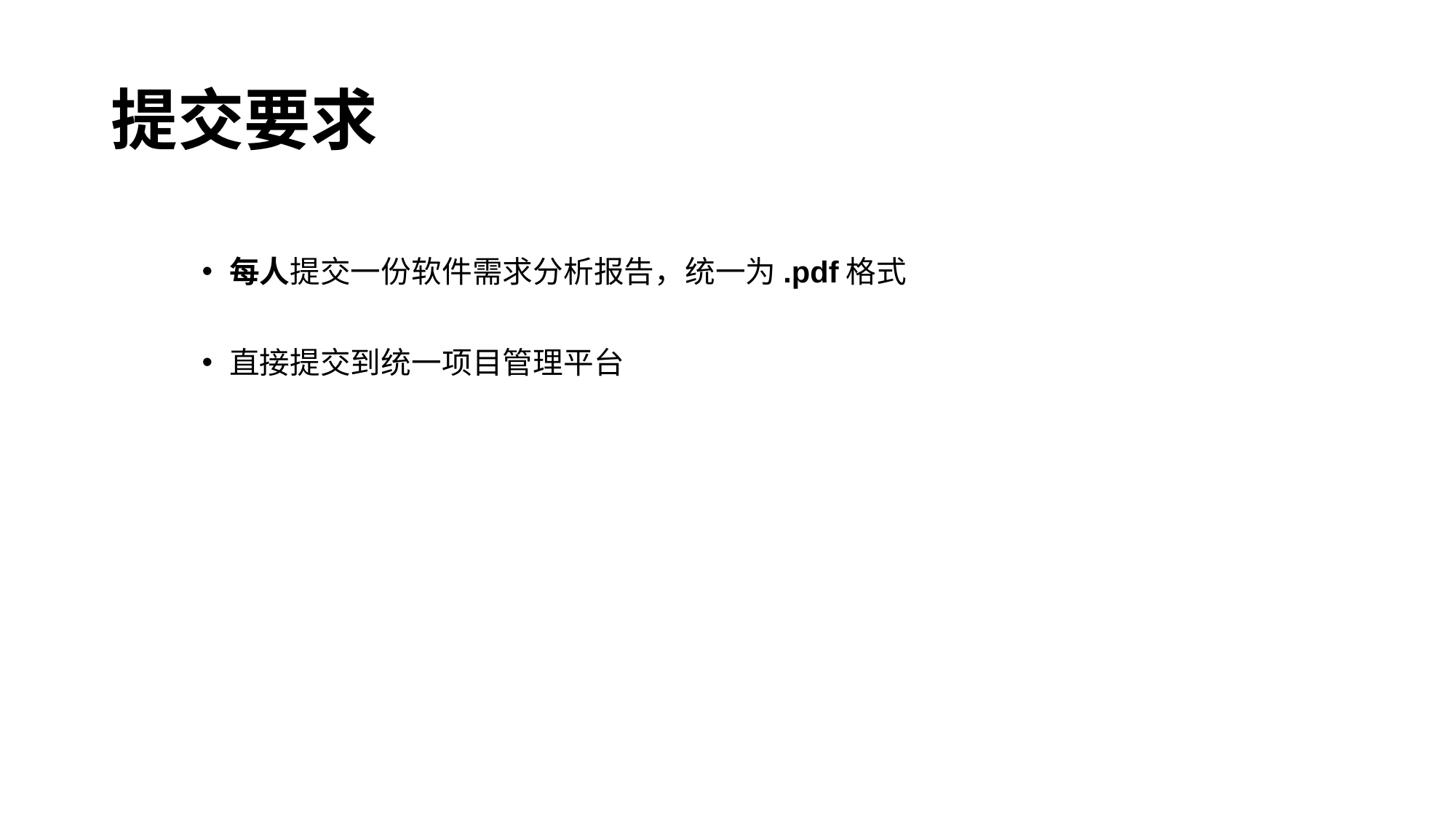

# 提交要求
每人提交一份软件需求分析报告，统一为.pdf格式
直接提交到统一项目管理平台
4